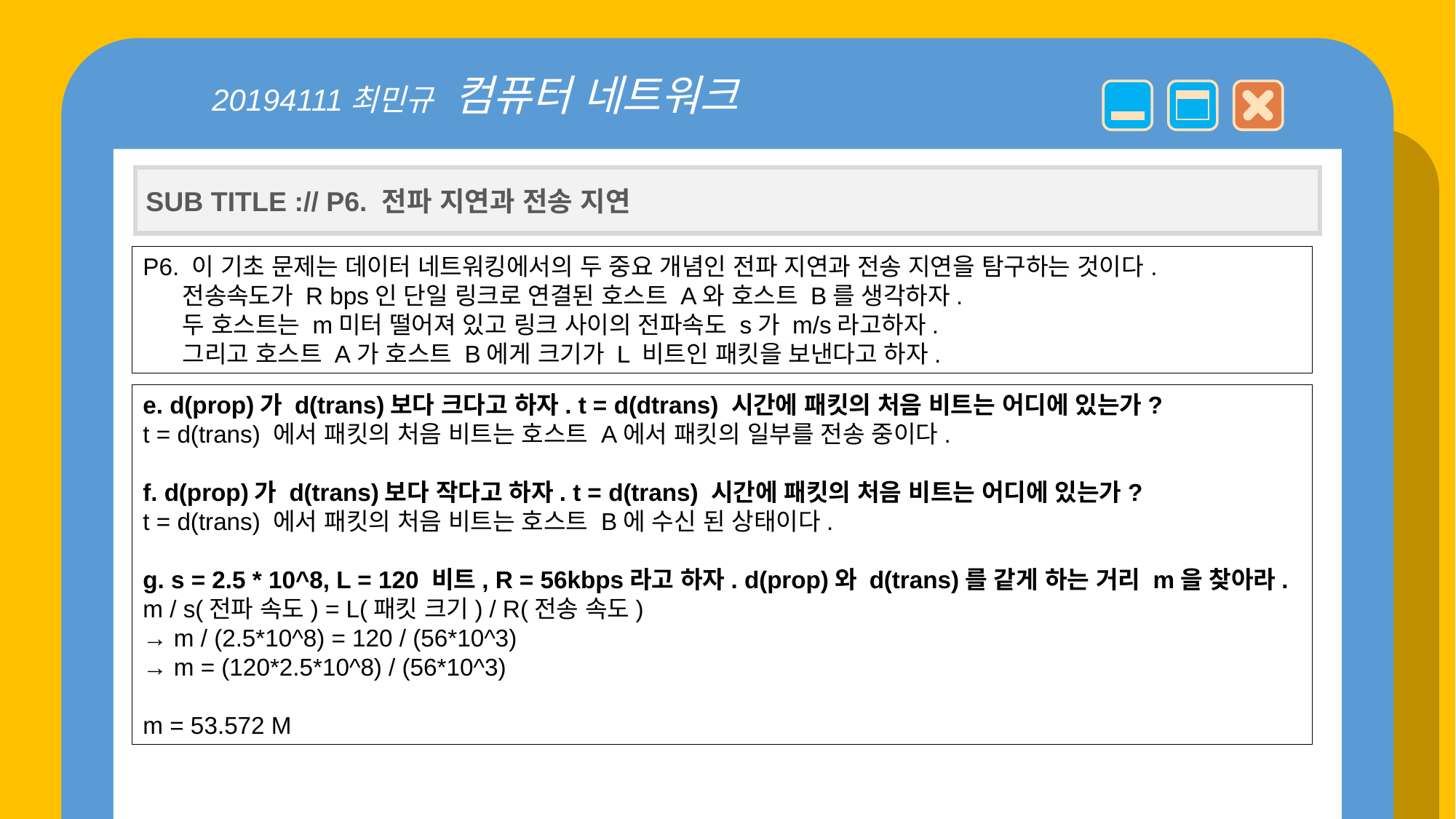

20194111최민규  컴퓨터 네트워크

SUB TITLE :// P6. 전파 지연과 전송 지연
P6. 이 기초 문제는 데이터 네트워킹에서의 두 중요 개념인 전파 지연과 전송 지연을 탐구하는 것이다.
     전송속도가 R bps인 단일 링크로 연결된 호스트 A와 호스트 B를 생각하자.
     두 호스트는 m미터 떨어져 있고 링크 사이의 전파속도 s가 m/s라고하자.
     그리고 호스트 A가 호스트 B에게 크기가 L 비트인 패킷을 보낸다고 하자.
e. d(prop)가 d(trans)보다 크다고 하자. t = d(dtrans) 시간에 패킷의 처음 비트는 어디에 있는가?
t = d(trans) 에서 패킷의 처음 비트는 호스트 A에서 패킷의 일부를 전송 중이다.

f. d(prop)가 d(trans)보다 작다고 하자. t = d(trans) 시간에 패킷의 처음 비트는 어디에 있는가?
t = d(trans) 에서 패킷의 처음 비트는 호스트 B에 수신 된 상태이다.

g. s = 2.5 * 10^8, L = 120 비트, R = 56kbps라고 하자. d(prop)와 d(trans)를 같게 하는 거리 m을 찾아라.
m / s(전파 속도) = L(패킷 크기) / R(전송 속도)
→ m / (2.5*10^8) = 120 / (56*10^3)
→ m = (120*2.5*10^8) / (56*10^3)

m = 53.572 M